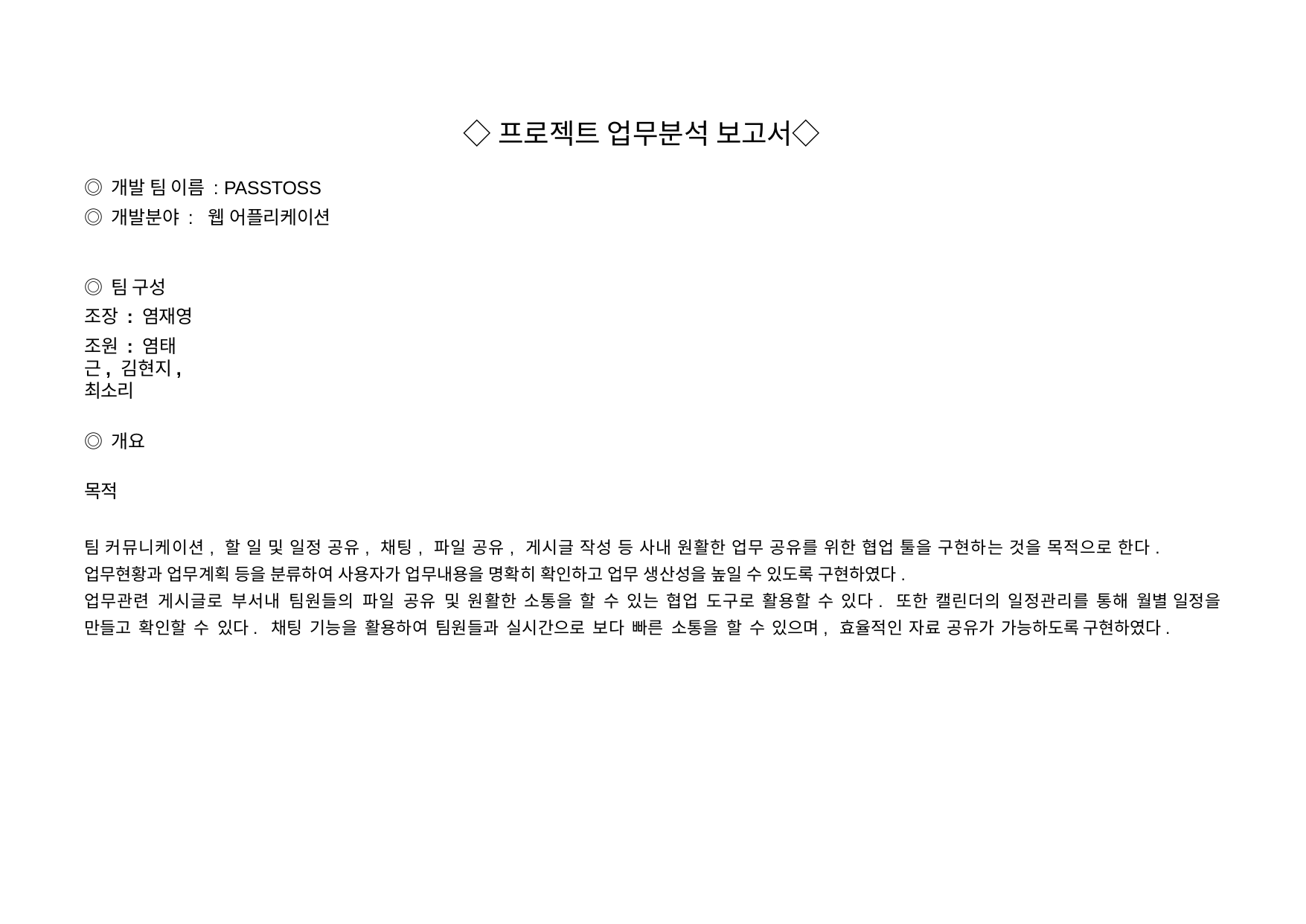

# ◇프로젝트 업무분석 보고서◇
◎ 개발 팀 이름 : PASSTOSS
◎ 개발분야 : 웹 어플리케이션

◎ 팀 구성 조장 : 염재영
조원 : 염태근, 김현지, 최소리
◎ 개요 목적

팀 커뮤니케이션, 할 일 및 일정 공유, 채팅, 파일 공유, 게시글 작성 등 사내 원활한 업무 공유를 위한 협업 툴을 구현하는 것을 목적으로 한다. 업무현황과 업무계획 등을 분류하여 사용자가 업무내용을 명확히 확인하고 업무 생산성을 높일 수 있도록 구현하였다.
업무관련 게시글로 부서내 팀원들의 파일 공유 및 원활한 소통을 할 수 있는 협업 도구로 활용할 수 있다. 또한 캘린더의 일정관리를 통해 월별 일정을 만들고 확인할 수 있다. 채팅 기능을 활용하여 팀원들과 실시간으로 보다 빠른 소통을 할 수 있으며, 효율적인 자료 공유가 가능하도록 구현하였다.